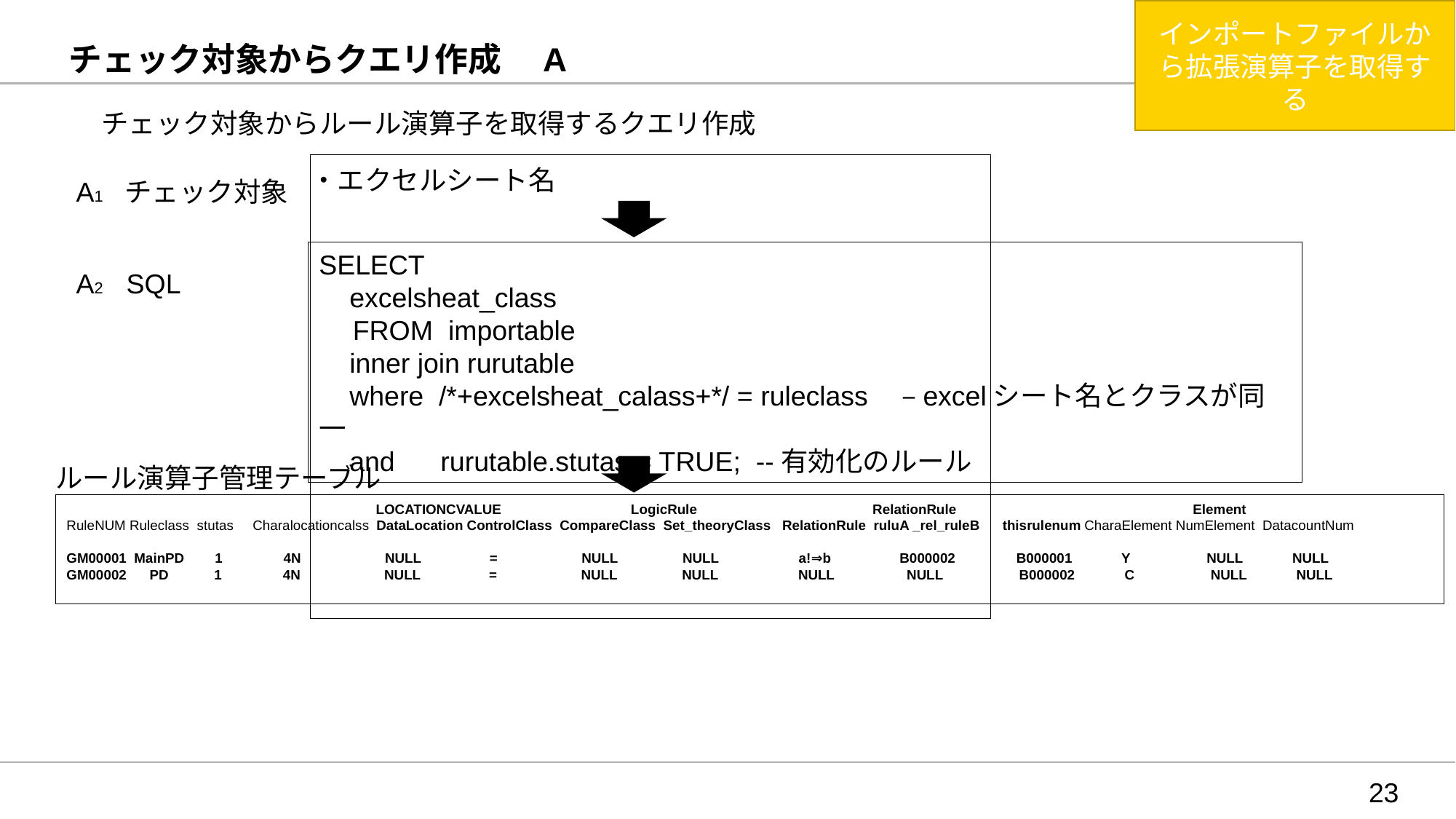

・要素(Element)
文字(CharaElement)  				      CharaElement
‘数字’　文字判定   (NumElement) 			 　 NumElement
数字(データ数をカウント)                                                DatacountNum
# チェック対象からクエリ作成　A
インポートファイルから拡張演算子を取得する
チェック対象からルール演算子を取得するクエリ作成
・エクセルシート名
A1  チェック対象

SELECT
    excelsheat_class
　FROM  importable
    inner join rurutable
    where  /*+excelsheat_calass+*/ = ruleclass　–excelシート名とクラスが同一
    and      rurutable.stutas = TRUE;  --有効化のルール
A2　SQL
ルール演算子管理テーブル

                                                                                 LOCATIONCVALUE                                  LogicRule                                              RelationRule                                                              Element
RuleNUM Ruleclass  stutas     Charalocationcalss  DataLocation ControlClass  CompareClass  Set_theoryClass   RelationRule  ruluA _rel_ruleB      thisrulenum CharaElement NumElement  DatacountNum

GM00001  MainPD        1                4N                      NULL                  =                      NULL                 NULL                     a!⇒b                  B000002                B000001             Y                    NULL             NULL
GM00002      PD            1                4N                      NULL                  =                      NULL                 NULL                     NULL                   NULL                    B000002             C                    NULL             NULL

23